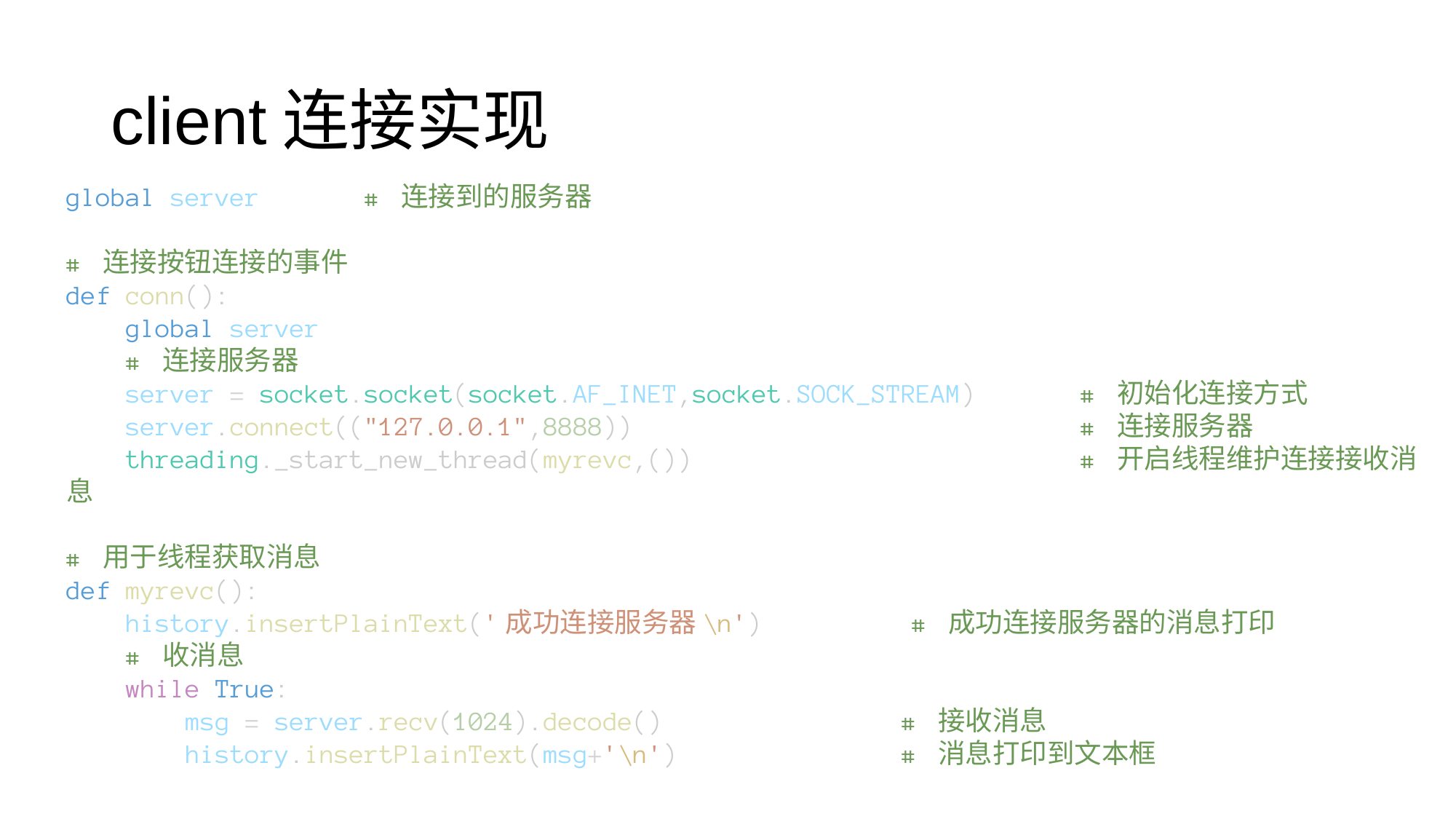

# client连接实现
global server       # 连接到的服务器
# 连接按钮连接的事件
def conn():
    global server
    # 连接服务器
    server = socket.socket(socket.AF_INET,socket.SOCK_STREAM)       # 初始化连接方式
    server.connect(("127.0.0.1",8888))                              # 连接服务器
    threading._start_new_thread(myrevc,())                          # 开启线程维护连接接收消息
# 用于线程获取消息
def myrevc():
    history.insertPlainText('成功连接服务器\n')          # 成功连接服务器的消息打印
    # 收消息
    while True:
        msg = server.recv(1024).decode()                # 接收消息
        history.insertPlainText(msg+'\n')               # 消息打印到文本框